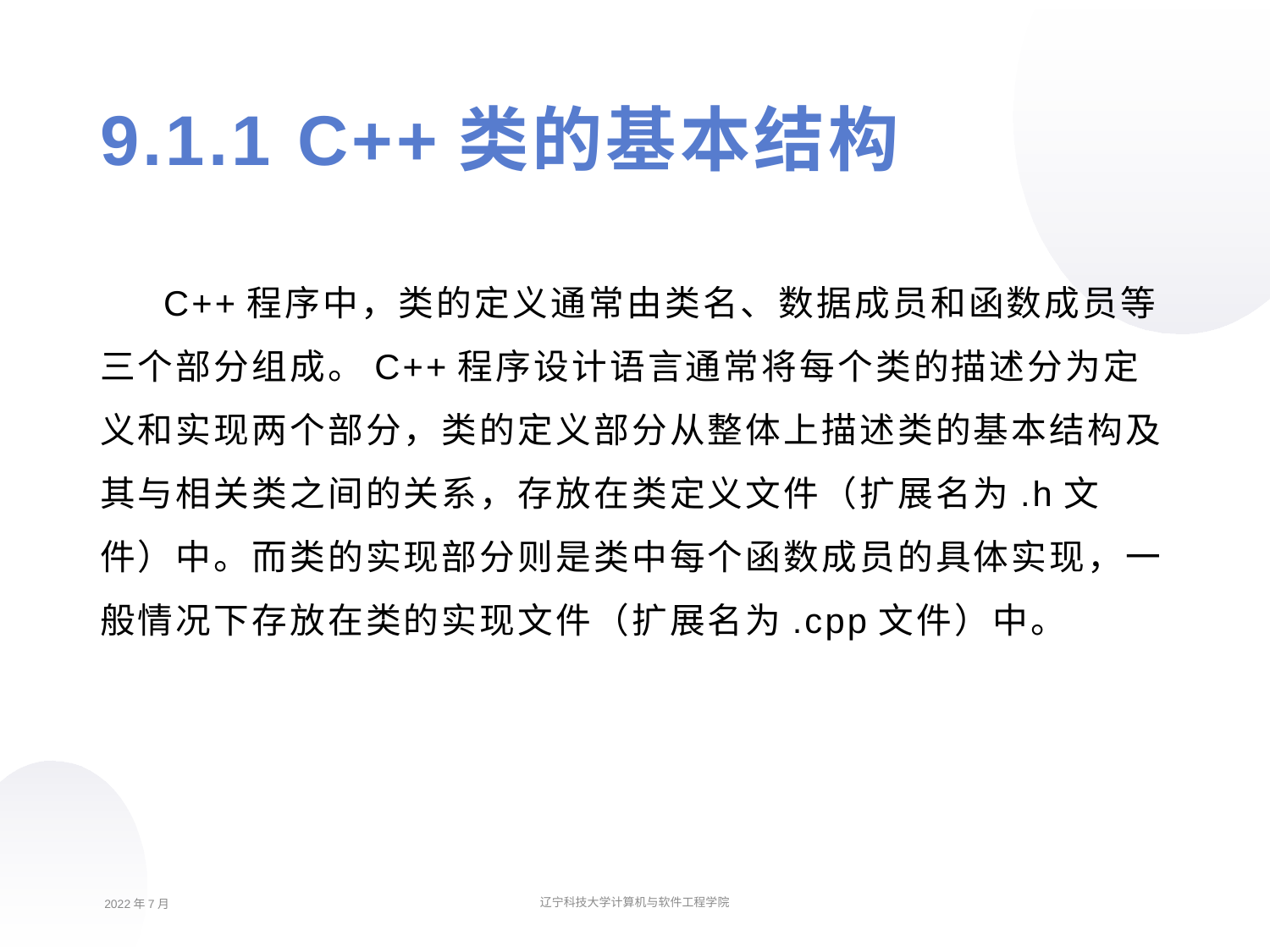

9.1.1 C++类的基本结构
C++程序中，类的定义通常由类名、数据成员和函数成员等三个部分组成。C++程序设计语言通常将每个类的描述分为定义和实现两个部分，类的定义部分从整体上描述类的基本结构及其与相关类之间的关系，存放在类定义文件（扩展名为.h文件）中。而类的实现部分则是类中每个函数成员的具体实现，一般情况下存放在类的实现文件（扩展名为.cpp文件）中。

2022年7月
辽宁科技大学计算机与软件工程学院
6